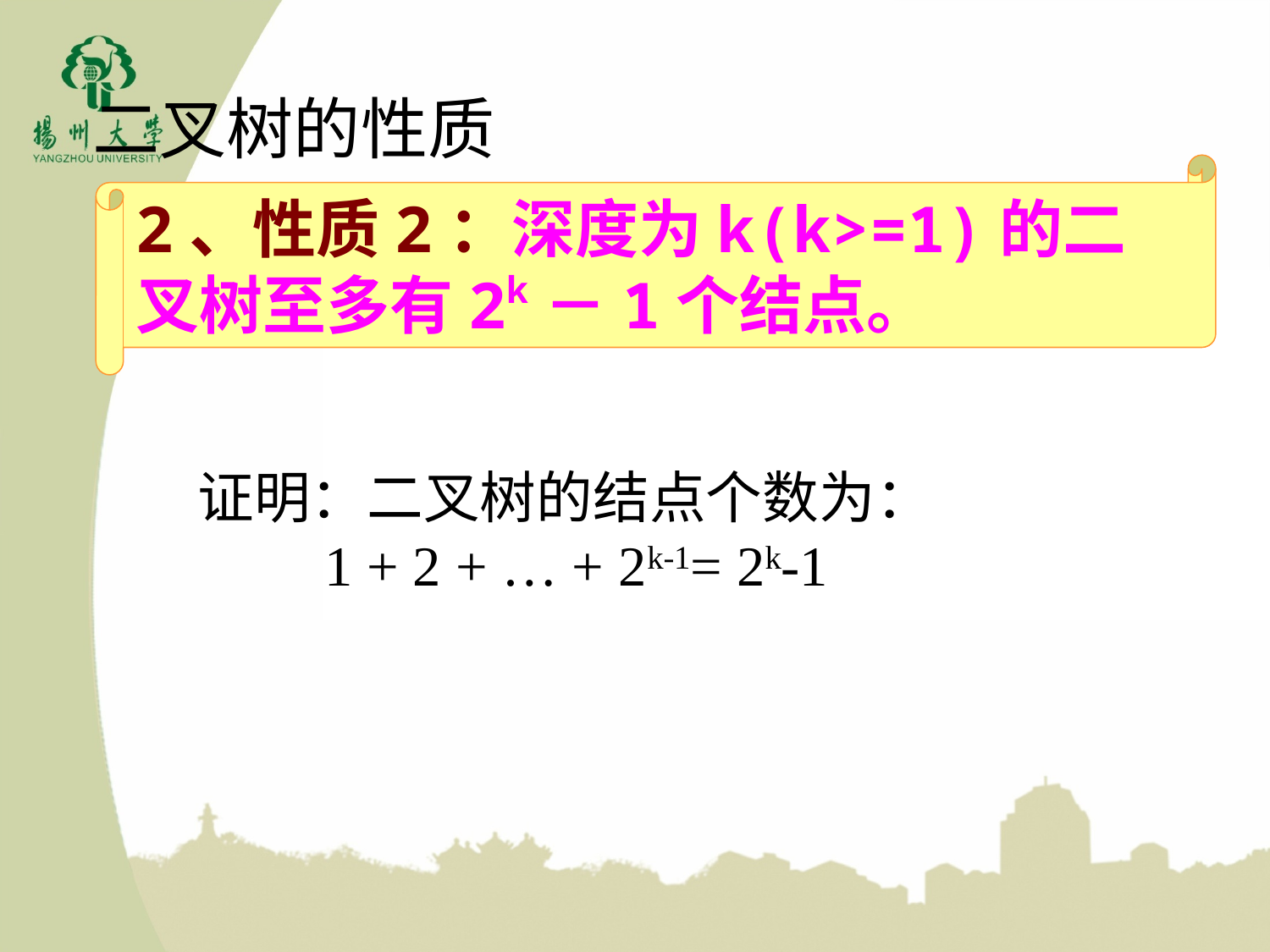

二叉树的性质
2、性质2：深度为k(k>=1)的二叉树至多有2k－1个结点。
证明：二叉树的结点个数为：
	1 + 2 + … + 2k-1= 2k-1